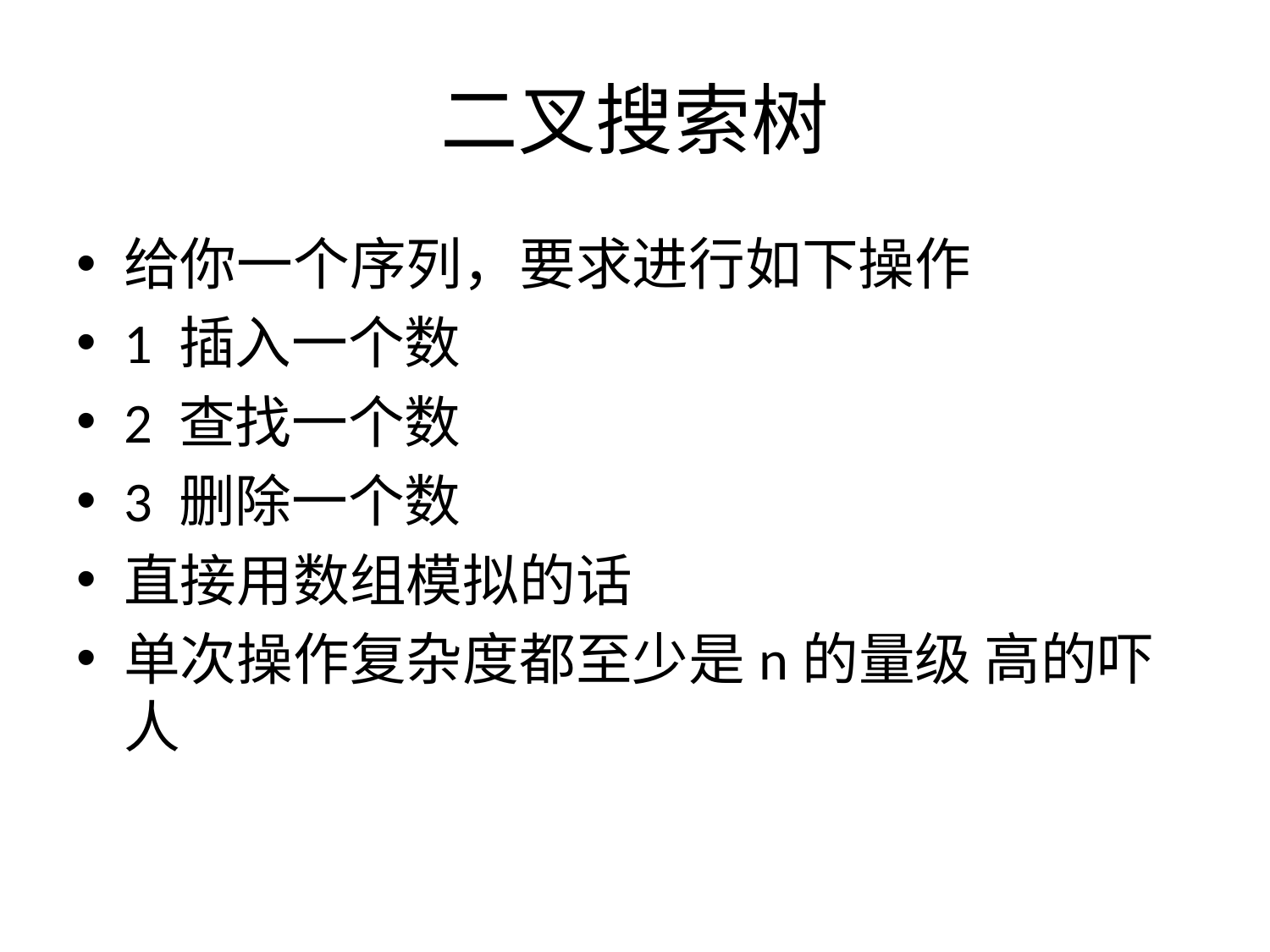

# 二叉搜索树
给你一个序列，要求进行如下操作
1 插入一个数
2 查找一个数
3 删除一个数
直接用数组模拟的话
单次操作复杂度都至少是n的量级 高的吓人